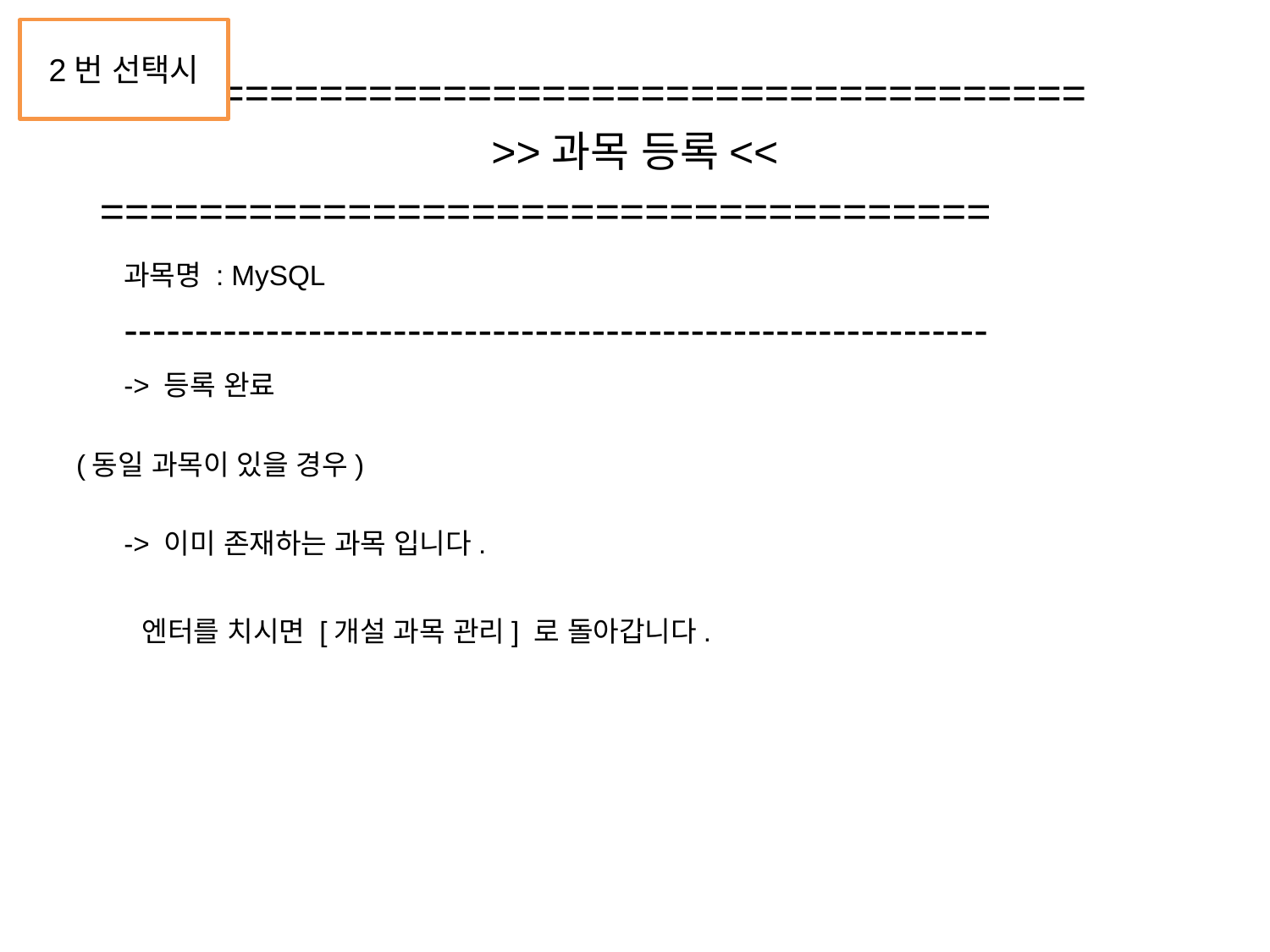

2번 선택시
 ====================================
>>과목 등록<<
  ====================================
	과목명 : MySQL
	-------------------------------------------------------------
	-> 등록 완료

(동일 과목이 있을 경우)

	-> 이미 존재하는 과목 입니다.

	 엔터를 치시면 [개설 과목 관리] 로 돌아갑니다.